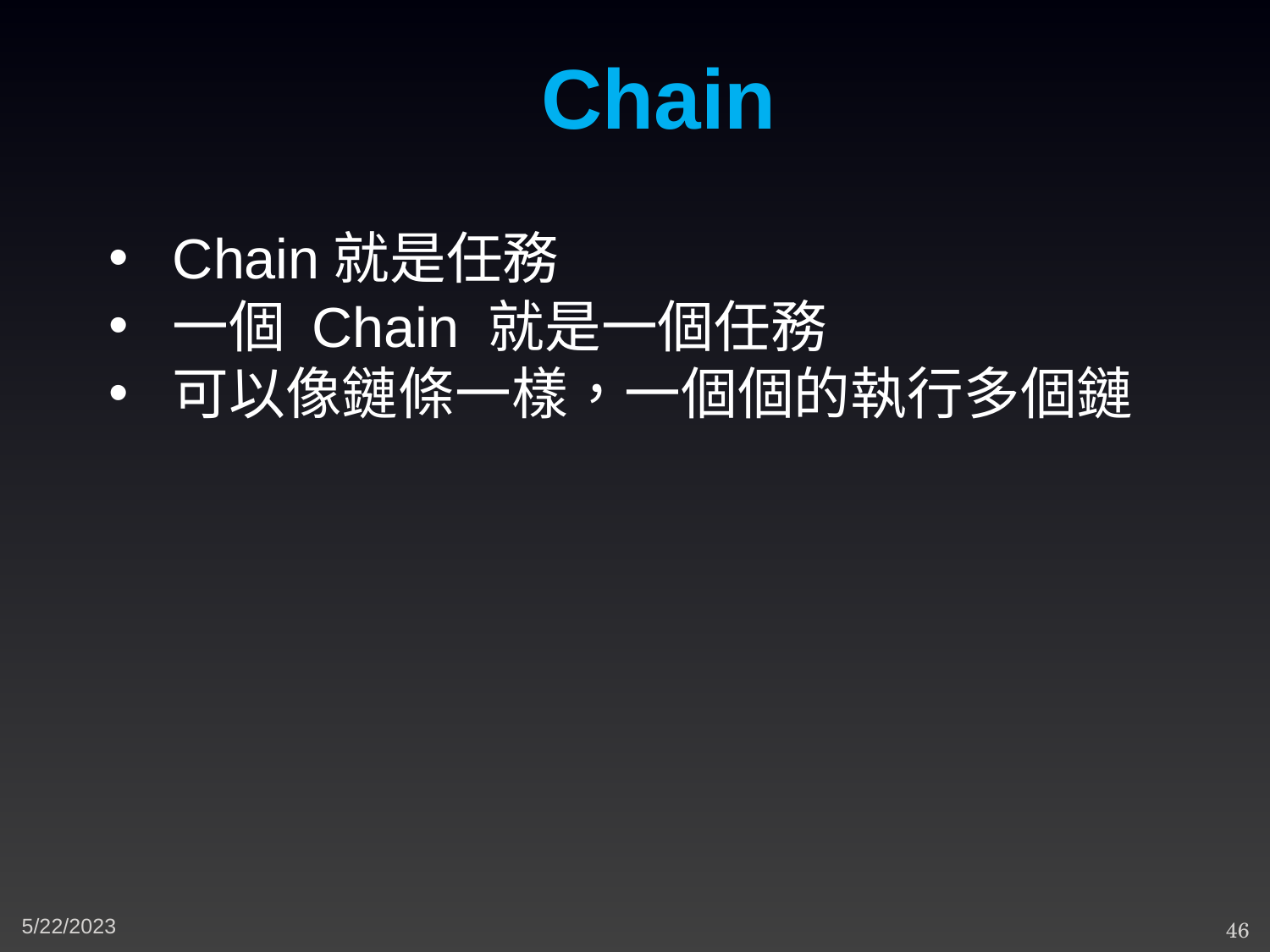

Chain
Chain就是任務
一個 Chain 就是一個任務
可以像鏈條一樣，一個個的執行多個鏈

5/22/2023
46